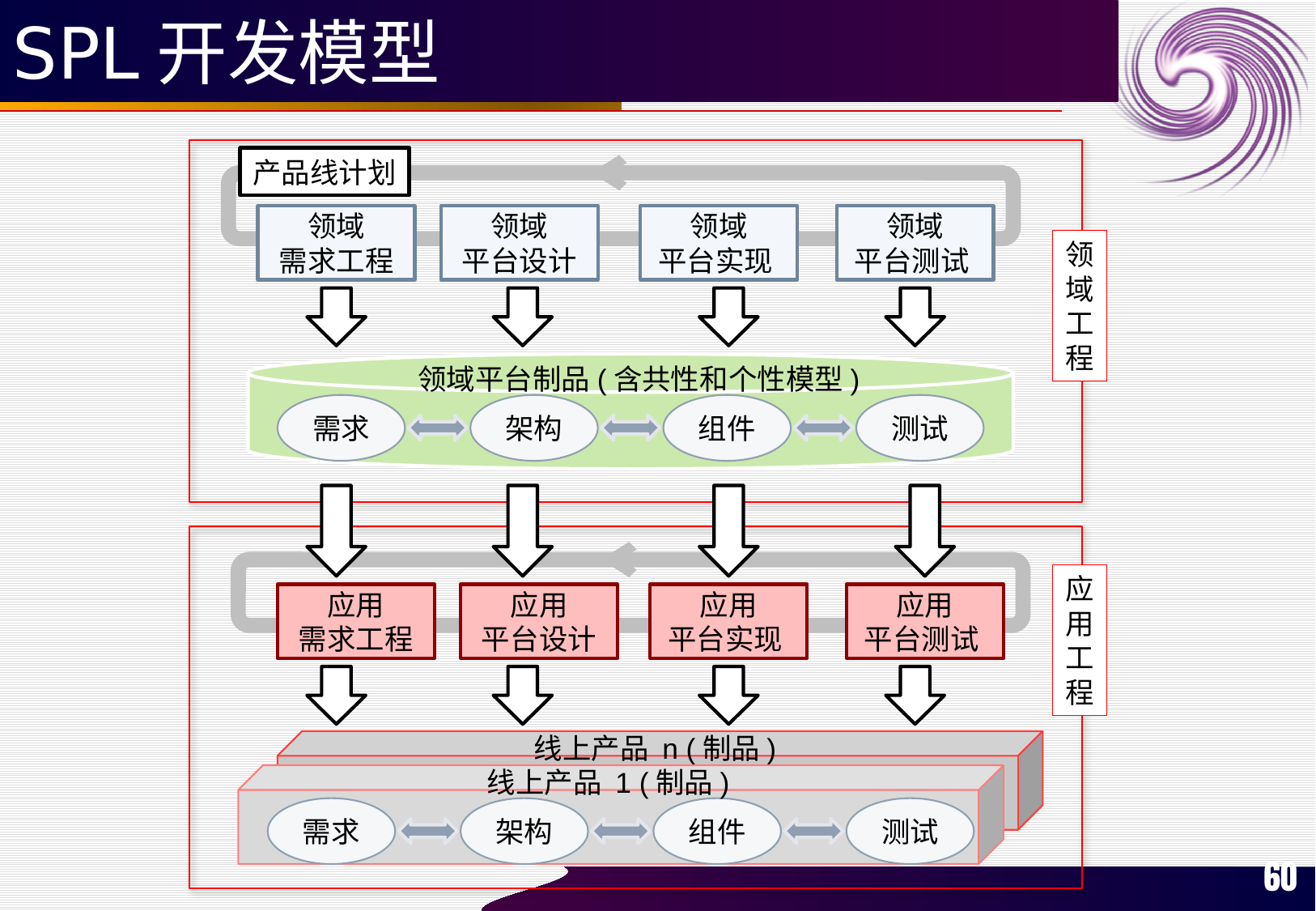

# SPL开发模型

产品线计划

领域
需求工程
领域
平台设计
领域
平台实现
领域
平台测试
领
域
工
程

领域平台制品(含共性和个性模型)
需求
架构
组件
测试

应
用
工
程
应用
需求工程
应用
平台设计
应用
平台实现
应用
平台测试

线上产品 n (制品)

线上产品 1 (制品)

需求
架构
组件
测试

60